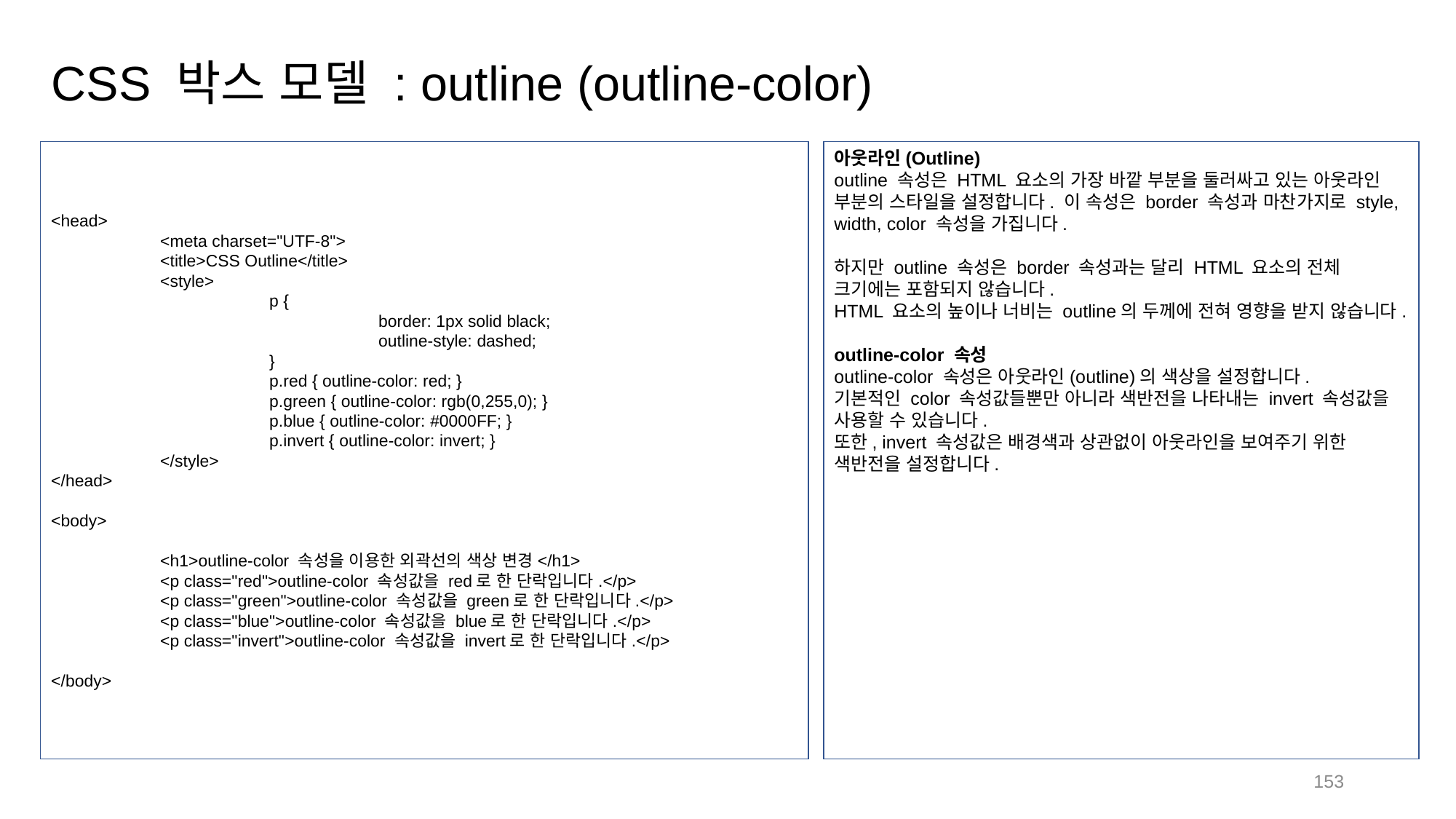

# CSS 박스 모델 : outline (outline-color)
<head>
	<meta charset="UTF-8">
	<title>CSS Outline</title>
	<style>
		p {
			border: 1px solid black;
			outline-style: dashed;
		}
		p.red { outline-color: red; }
		p.green { outline-color: rgb(0,255,0); }
		p.blue { outline-color: #0000FF; }
		p.invert { outline-color: invert; }
	</style>
</head>

<body>

	<h1>outline-color 속성을 이용한 외곽선의 색상 변경</h1>
	<p class="red">outline-color 속성값을 red로 한 단락입니다.</p>
	<p class="green">outline-color 속성값을 green로 한 단락입니다.</p>
	<p class="blue">outline-color 속성값을 blue로 한 단락입니다.</p>
	<p class="invert">outline-color 속성값을 invert로 한 단락입니다.</p>

</body>
아웃라인(Outline)
outline 속성은 HTML 요소의 가장 바깥 부분을 둘러싸고 있는 아웃라인 부분의 스타일을 설정합니다. 이 속성은 border 속성과 마찬가지로 style, width, color 속성을 가집니다.

하지만 outline 속성은 border 속성과는 달리 HTML 요소의 전체 크기에는 포함되지 않습니다.
HTML 요소의 높이나 너비는 outline의 두께에 전혀 영향을 받지 않습니다.

outline-color 속성
outline-color 속성은 아웃라인(outline)의 색상을 설정합니다.
기본적인 color 속성값들뿐만 아니라 색반전을 나타내는 invert 속성값을 사용할 수 있습니다.
또한, invert 속성값은 배경색과 상관없이 아웃라인을 보여주기 위한 색반전을 설정합니다.

153